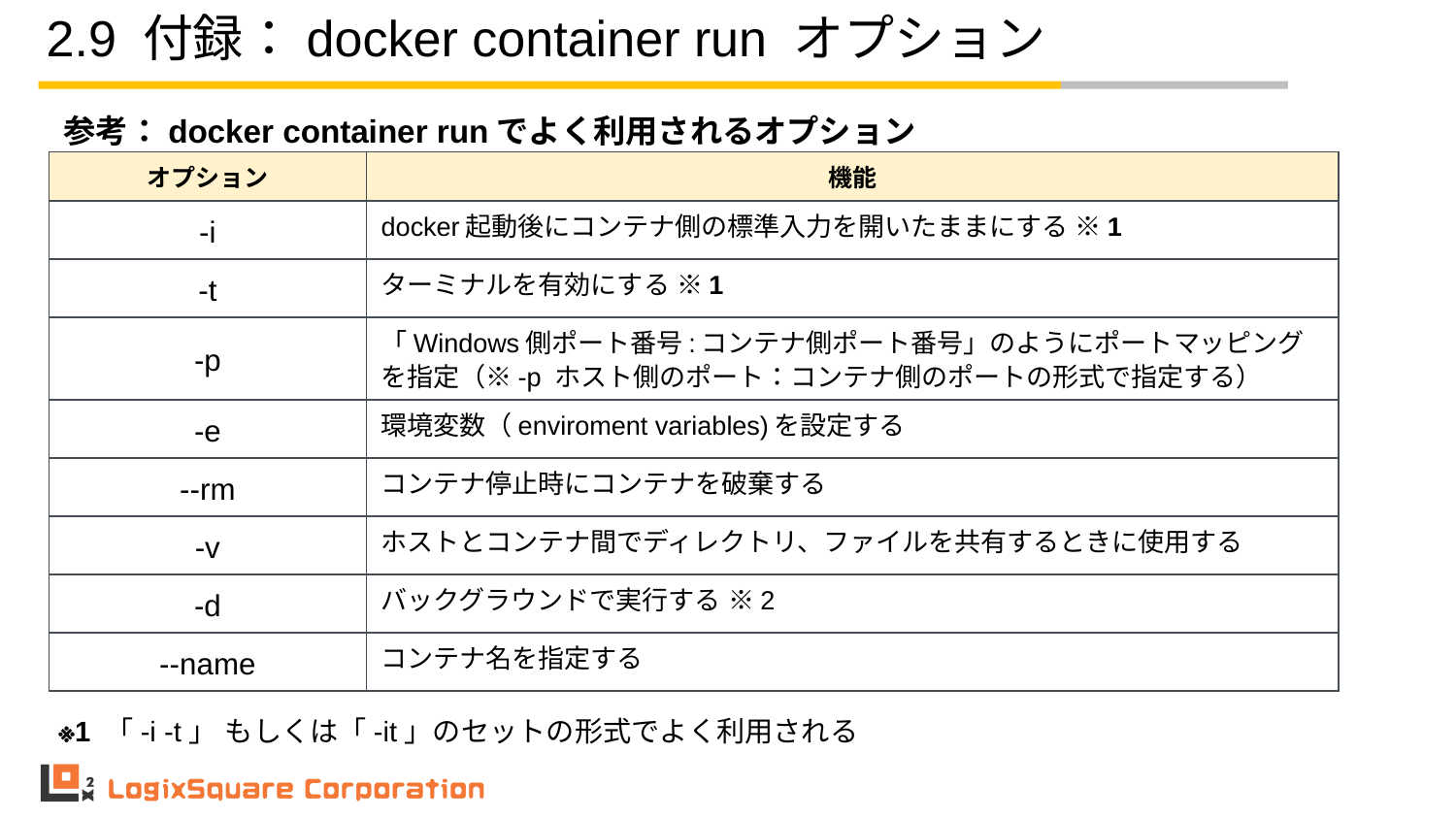

# 2.9 付録：docker container run オプション
参考：docker container runでよく利用されるオプション
| オプション | 機能 |
| --- | --- |
| -i | docker起動後にコンテナ側の標準入力を開いたままにする ※1 |
| -t | ターミナルを有効にする ※1 |
| -p | 「Windows側ポート番号:コンテナ側ポート番号」のようにポートマッピングを指定（※-p ホスト側のポート：コンテナ側のポートの形式で指定する） |
| -e | 環境変数（enviroment variables)を設定する |
| --rm | コンテナ停止時にコンテナを破棄する |
| -v | ホストとコンテナ間でディレクトリ、ファイルを共有するときに使用する |
| -d | バックグラウンドで実行する ※2 |
| --name | コンテナ名を指定する |
※1 「-i -t」 もしくは「-it」のセットの形式でよく利用される